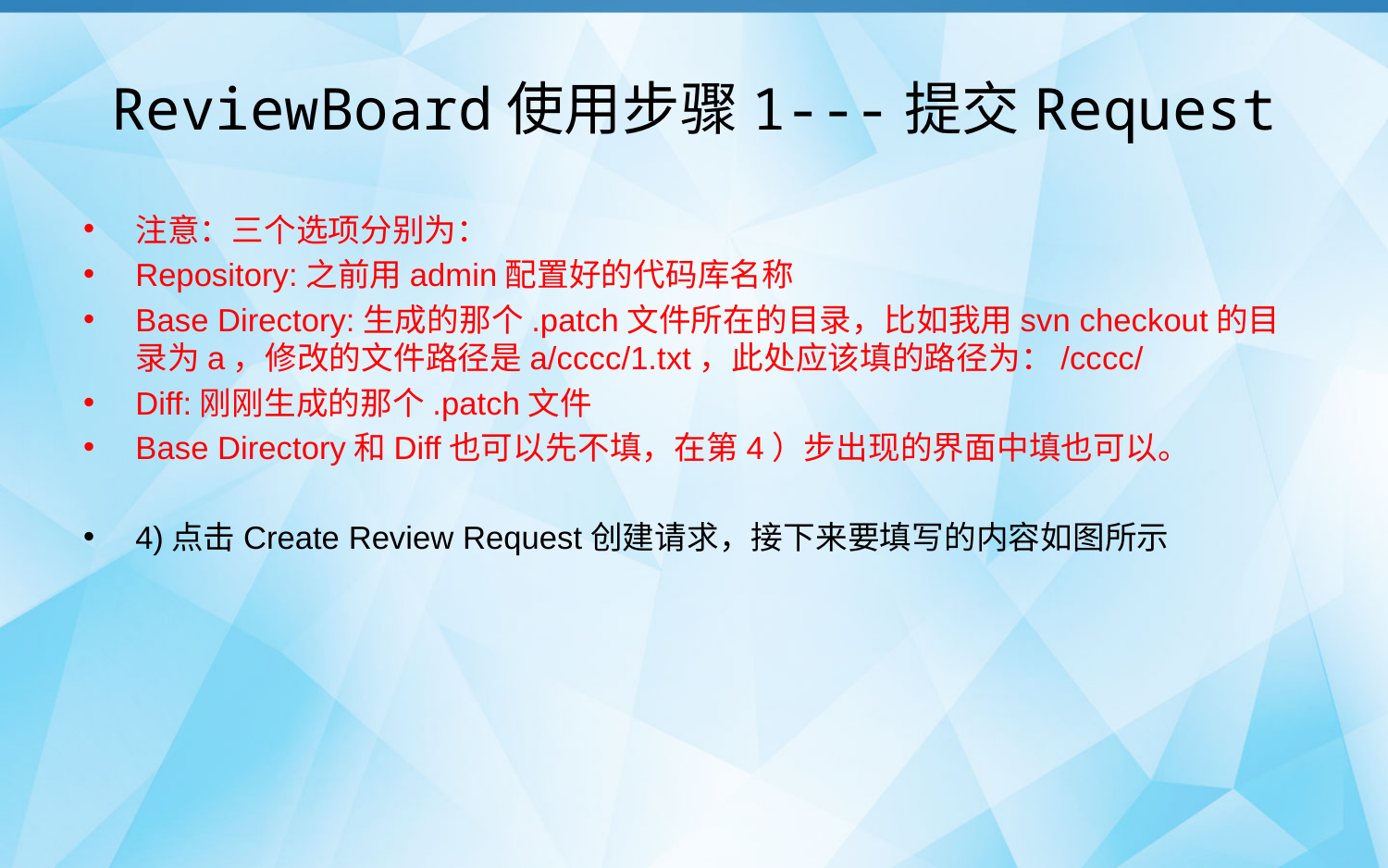

# ReviewBoard使用步骤1---提交Request
注意：三个选项分别为：
Repository:之前用admin配置好的代码库名称
Base Directory:生成的那个.patch文件所在的目录，比如我用svn checkout的目录为a，修改的文件路径是a/cccc/1.txt，此处应该填的路径为：/cccc/
Diff:刚刚生成的那个.patch文件
Base Directory和Diff也可以先不填，在第4）步出现的界面中填也可以。

4)点击Create Review Request创建请求，接下来要填写的内容如图所示